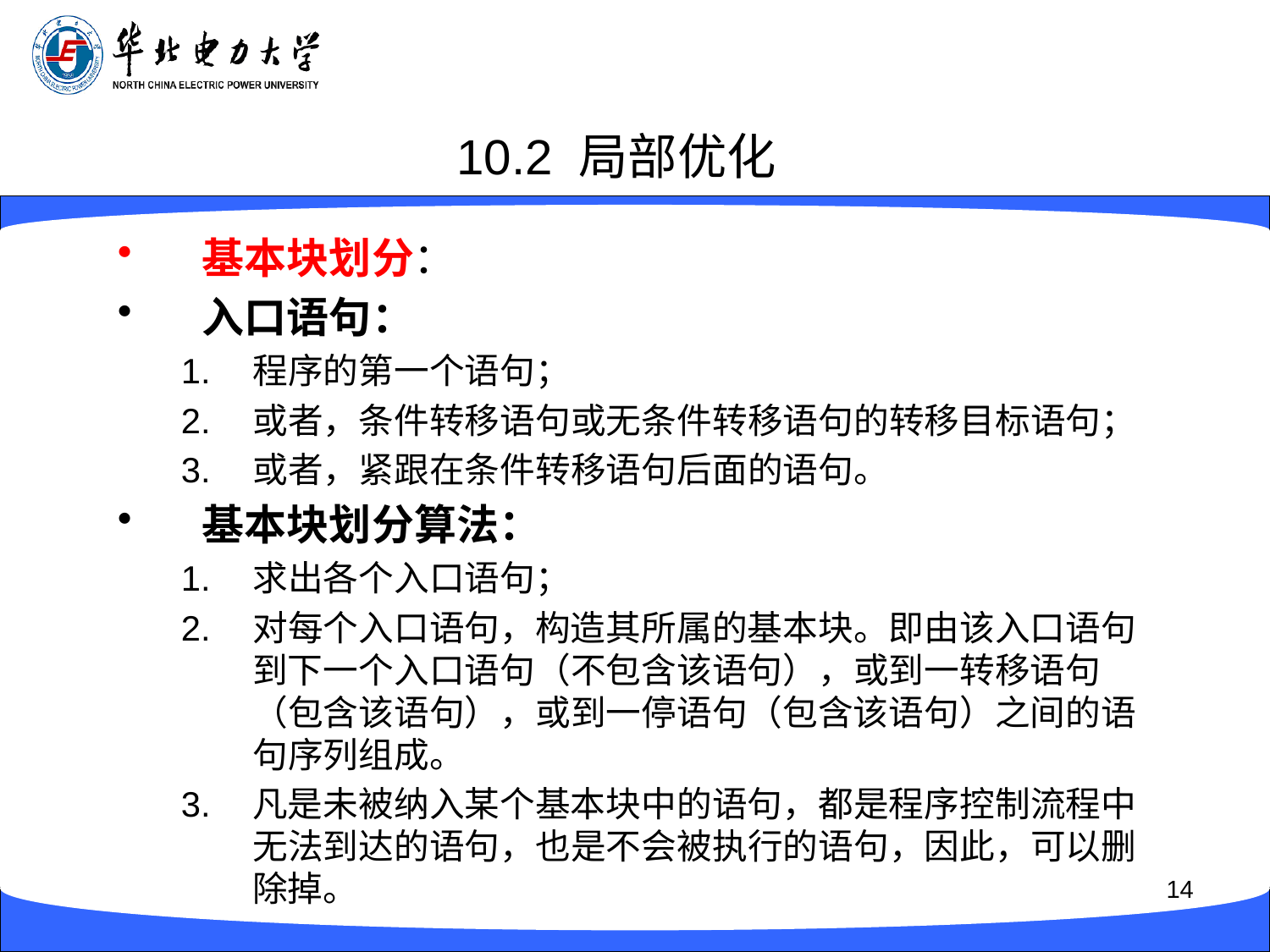

# 10.2 局部优化
基本块划分：
入口语句：
程序的第一个语句；
或者，条件转移语句或无条件转移语句的转移目标语句；
或者，紧跟在条件转移语句后面的语句。
基本块划分算法：
求出各个入口语句；
对每个入口语句，构造其所属的基本块。即由该入口语句到下一个入口语句（不包含该语句），或到一转移语句（包含该语句），或到一停语句（包含该语句）之间的语句序列组成。
凡是未被纳入某个基本块中的语句，都是程序控制流程中无法到达的语句，也是不会被执行的语句，因此，可以删除掉。
14